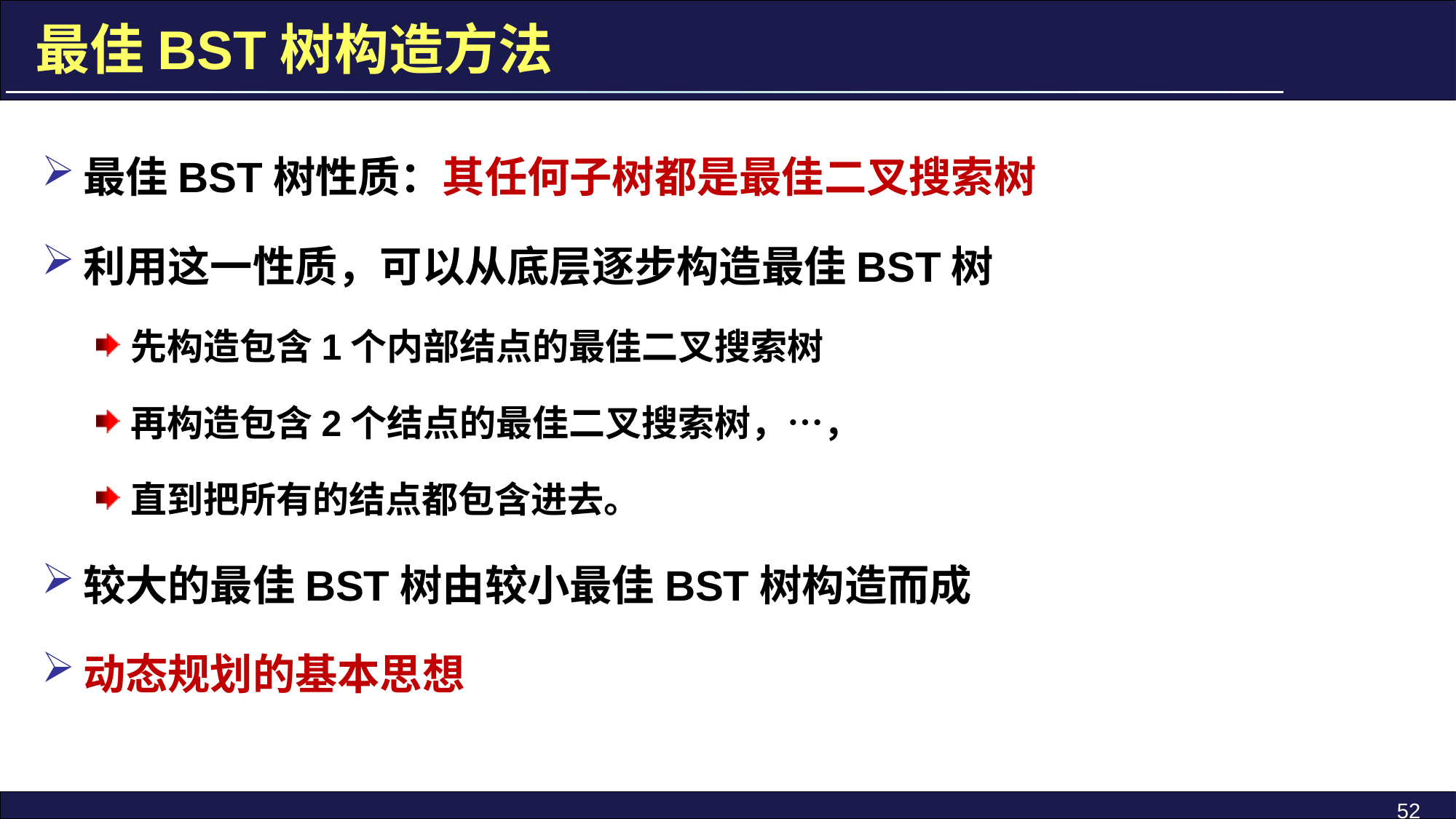

# 最佳BST树构造方法
最佳BST树性质：其任何子树都是最佳二叉搜索树
利用这一性质，可以从底层逐步构造最佳BST树
先构造包含1个内部结点的最佳二叉搜索树
再构造包含2个结点的最佳二叉搜索树，…，
直到把所有的结点都包含进去。
较大的最佳BST树由较小最佳BST树构造而成
动态规划的基本思想
52